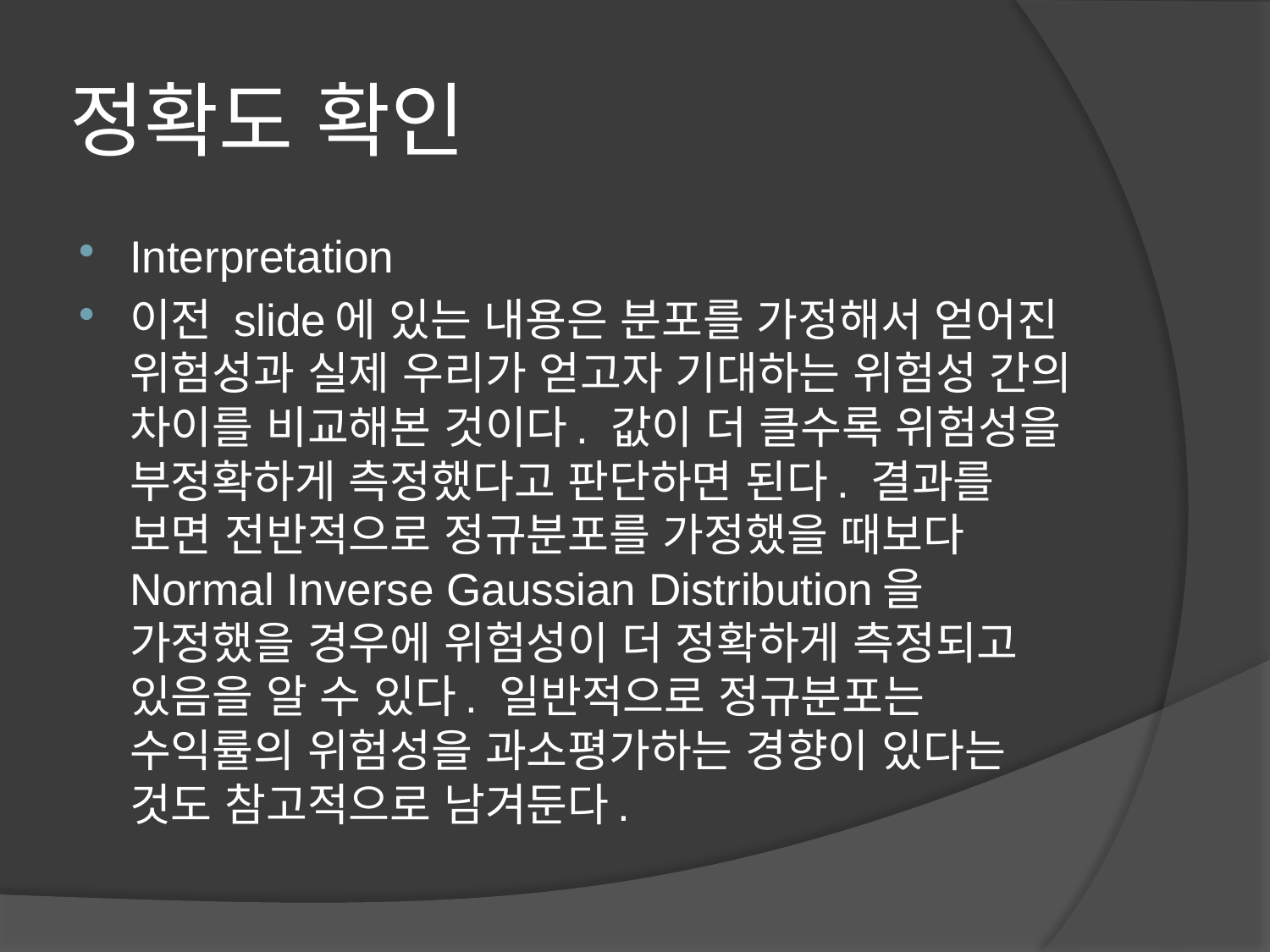

# 정확도 확인
Interpretation
이전 slide에 있는 내용은 분포를 가정해서 얻어진 위험성과 실제 우리가 얻고자 기대하는 위험성 간의 차이를 비교해본 것이다. 값이 더 클수록 위험성을 부정확하게 측정했다고 판단하면 된다. 결과를 보면 전반적으로 정규분포를 가정했을 때보다 Normal Inverse Gaussian Distribution을 가정했을 경우에 위험성이 더 정확하게 측정되고 있음을 알 수 있다. 일반적으로 정규분포는 수익률의 위험성을 과소평가하는 경향이 있다는 것도 참고적으로 남겨둔다.